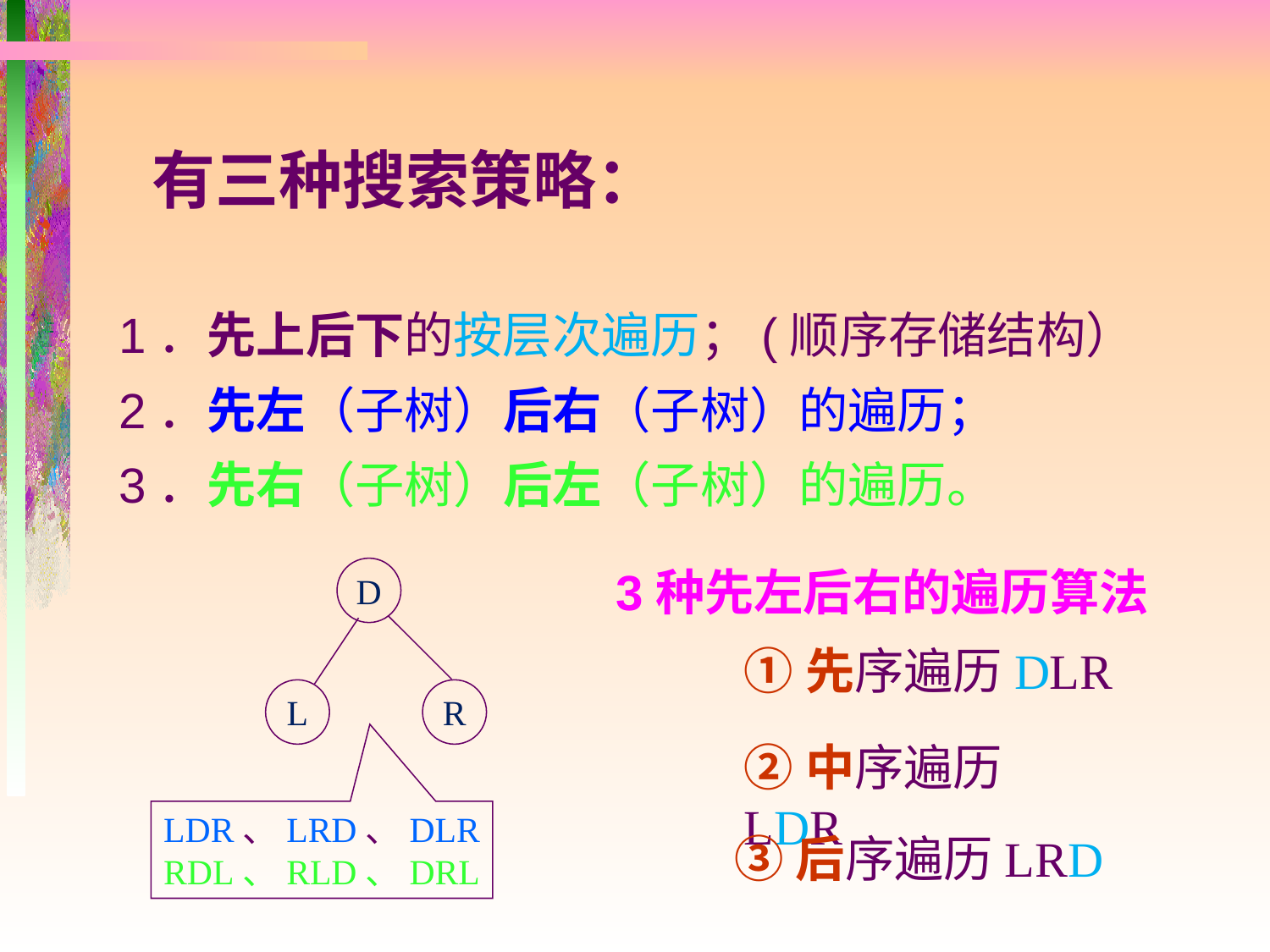

有三种搜索策略：
1．先上后下的按层次遍历；(顺序存储结构）
2．先左（子树）后右（子树）的遍历；
3．先右（子树）后左（子树）的遍历。
3种先左后右的遍历算法
D

L
R
LDR、LRD、DLR
RDL、RLD、DRL
①先序遍历DLR
②中序遍历LDR
③后序遍历LRD